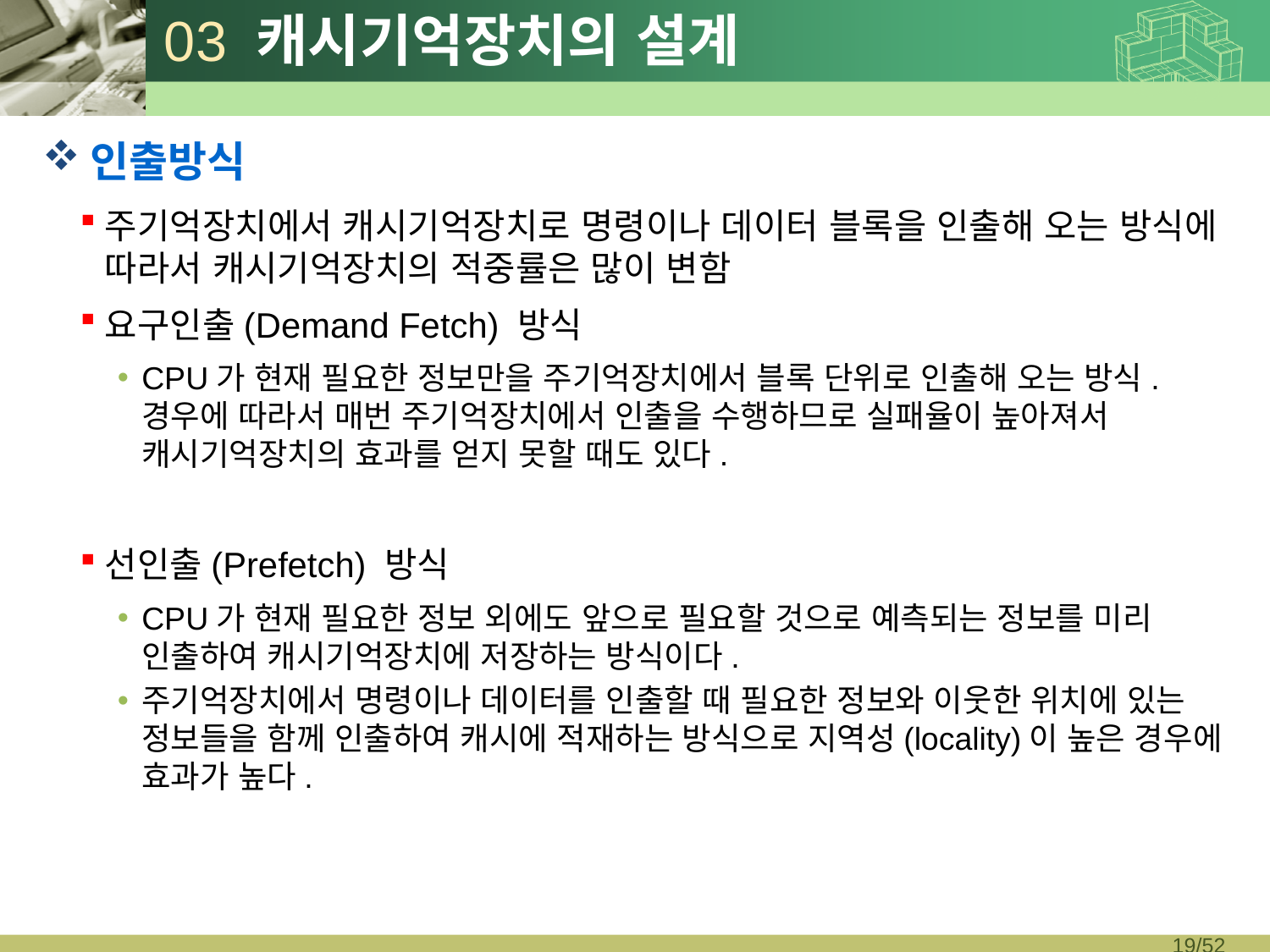

# 03 캐시기억장치의 설계
인출방식
주기억장치에서 캐시기억장치로 명령이나 데이터 블록을 인출해 오는 방식에 따라서 캐시기억장치의 적중률은 많이 변함
요구인출(Demand Fetch) 방식
CPU가 현재 필요한 정보만을 주기억장치에서 블록 단위로 인출해 오는 방식. 경우에 따라서 매번 주기억장치에서 인출을 수행하므로 실패율이 높아져서 캐시기억장치의 효과를 얻지 못할 때도 있다.

선인출(Prefetch) 방식
CPU가 현재 필요한 정보 외에도 앞으로 필요할 것으로 예측되는 정보를 미리 인출하여 캐시기억장치에 저장하는 방식이다.
주기억장치에서 명령이나 데이터를 인출할 때 필요한 정보와 이웃한 위치에 있는 정보들을 함께 인출하여 캐시에 적재하는 방식으로 지역성(locality)이 높은 경우에 효과가 높다.